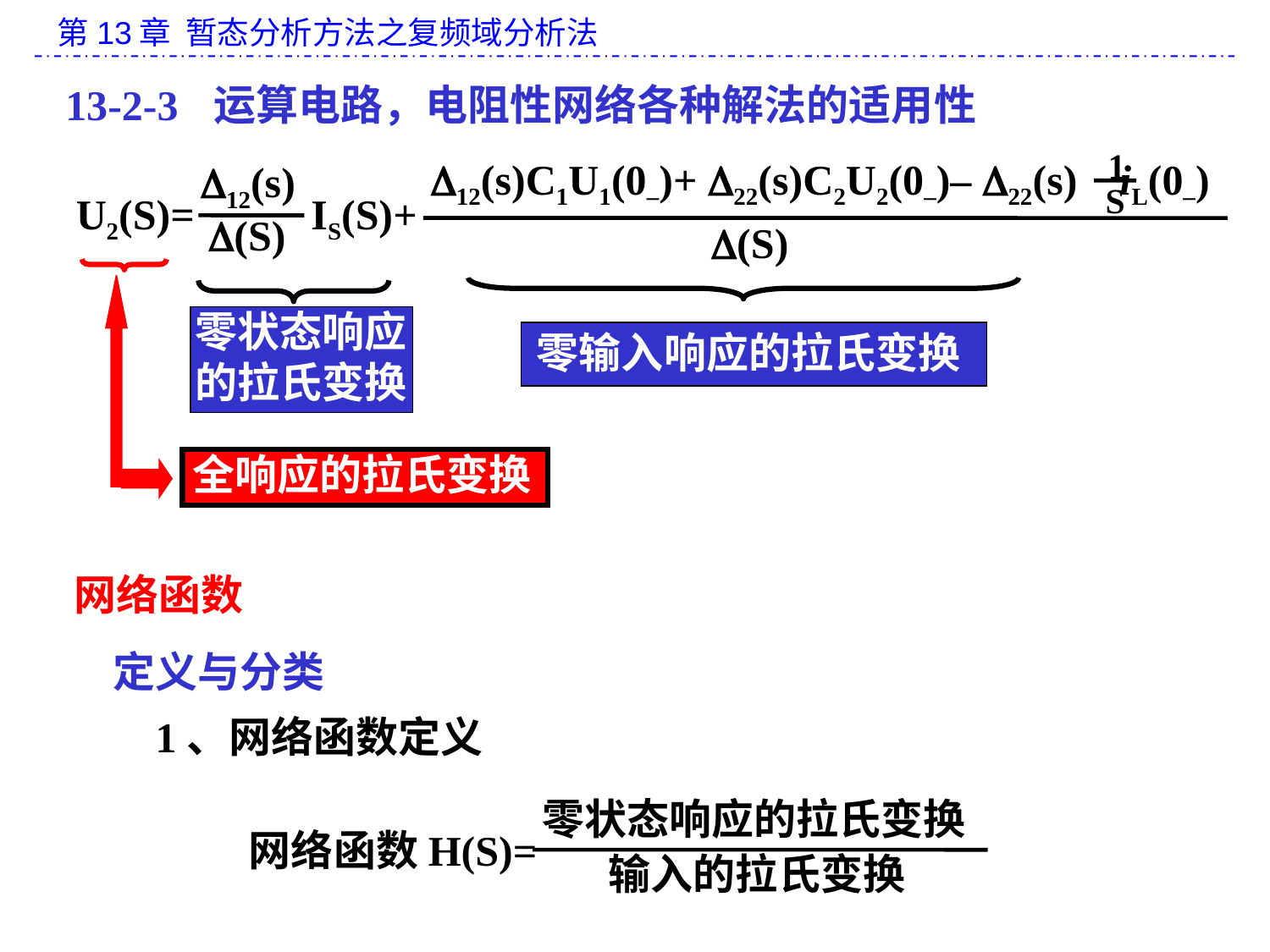

13-2-3 运算电路，电阻性网络各种解法的适用性
1
S

 Δ12(s)C1U1(0–)+ Δ22(s)C2U2(0–)– Δ22(s)    iL(0–)
 Δ12(s)
U2(S)=           IS(S)+
 Δ(S)
 Δ(S)

全响应的拉氏变换

零输入响应的拉氏变换

零状态响应
的拉氏变换

网络函数
定义与分类
1、网络函数定义
零状态响应的拉氏变换
输入的拉氏变换

网络函数H(S)=